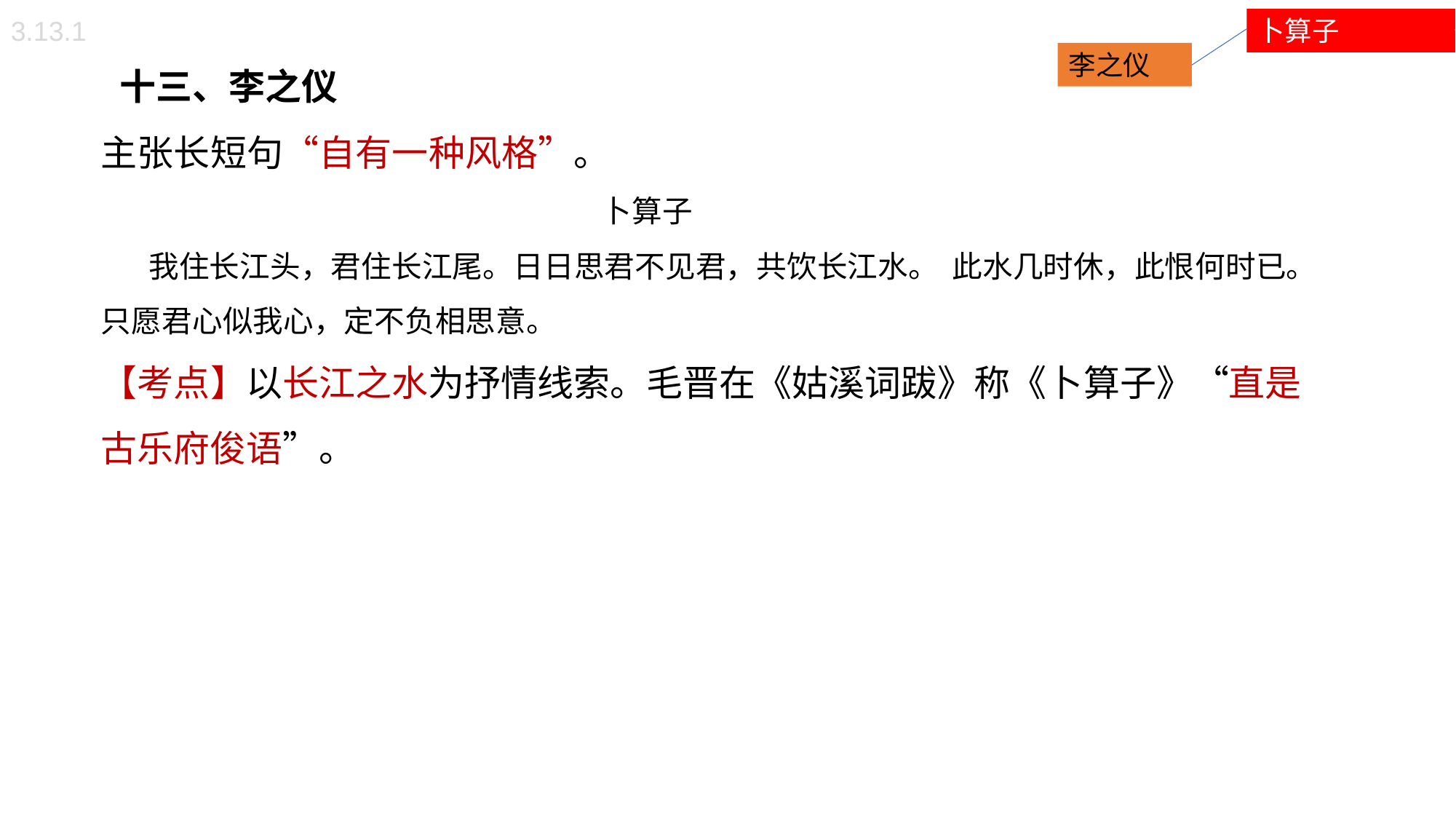

3.13.1
卜算子
 十三、李之仪
主张长短句“自有一种风格”。
卜算子
      我住长江头，君住长江尾。日日思君不见君，共饮长江水。  此水几时休，此恨何时已。只愿君心似我心，定不负相思意。
【考点】以长江之水为抒情线索。毛晋在《姑溪词跋》称《卜算子》“直是古乐府俊语”。
李之仪